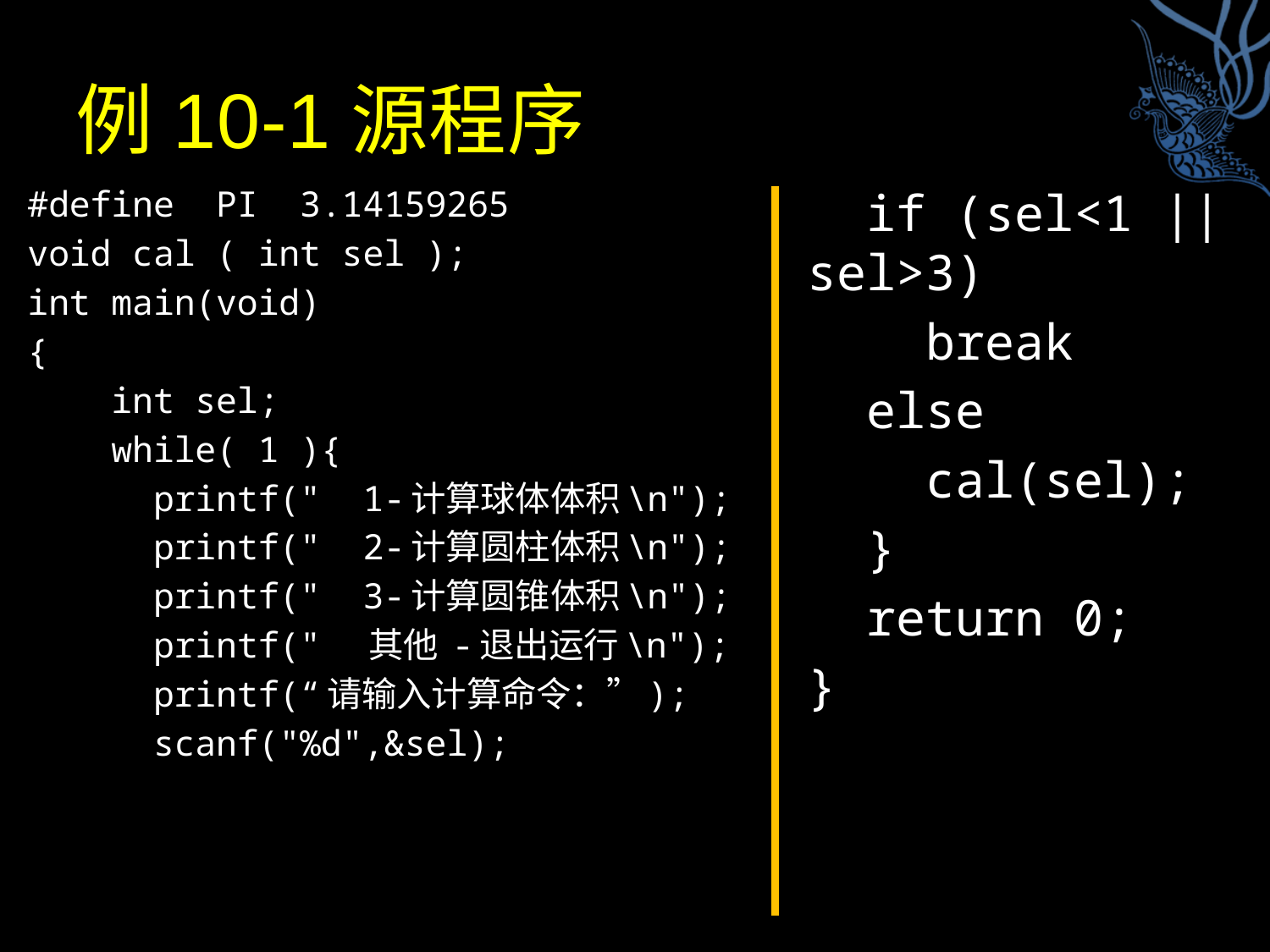

# 例10-1源程序
#define  PI  3.14159265
void cal ( int sel );
int main(void)
{
    int sel;
    while( 1 ){
      printf("  1-计算球体体积\n");
      printf("  2-计算圆柱体积\n");
      printf("  3-计算圆锥体积\n");
      printf("  其他 -退出运行\n");
      printf(“请输入计算命令：”);
      scanf("%d",&sel);
  if (sel<1 || sel>3)
    break
  else
    cal(sel);
  }
  return 0;
}